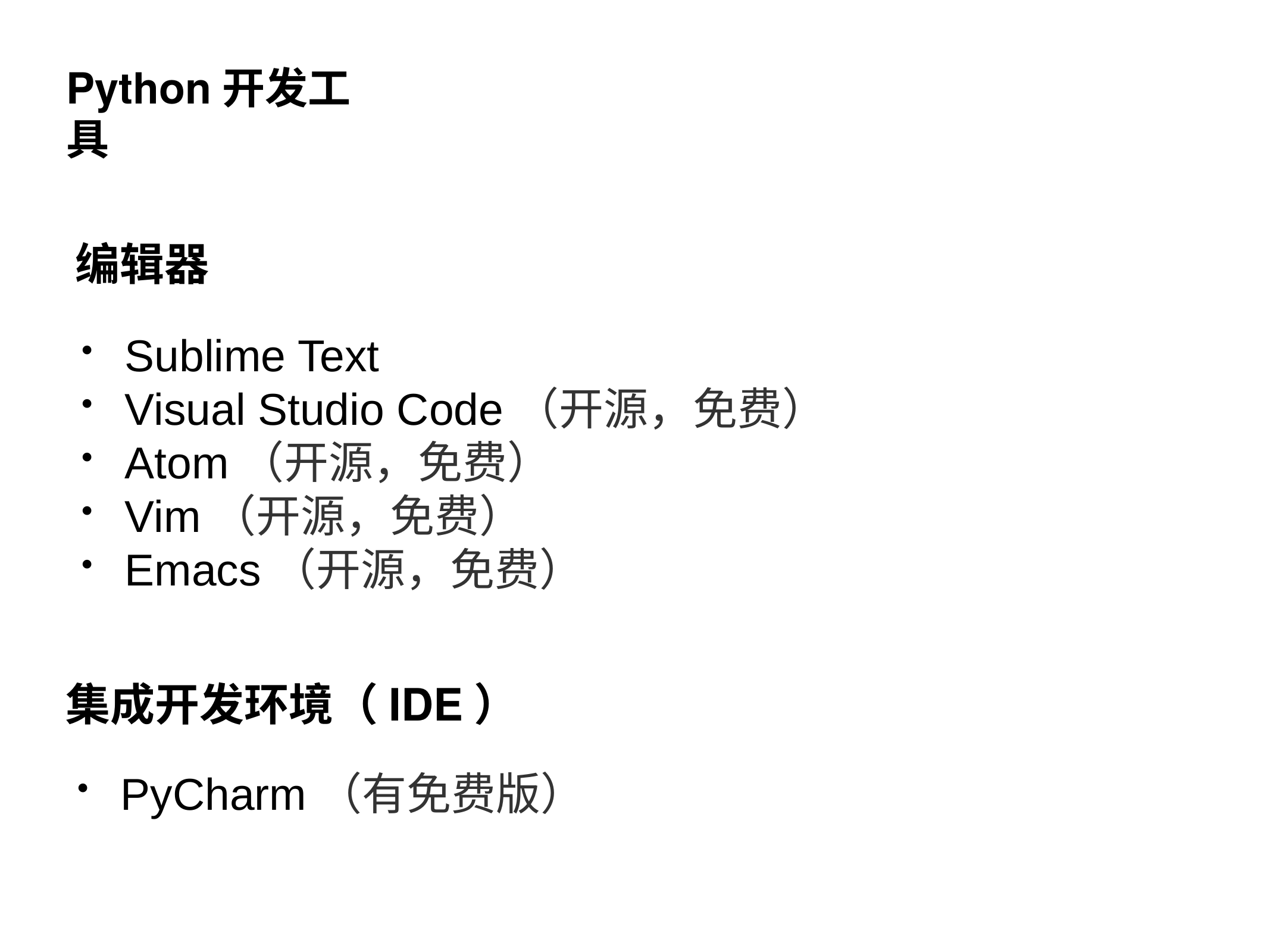

Python开发工具
编辑器
Sublime Text
Visual Studio Code（开源，免费）
Atom（开源，免费）
Vim（开源，免费）
Emacs（开源，免费）
集成开发环境（IDE）
PyCharm（有免费版）